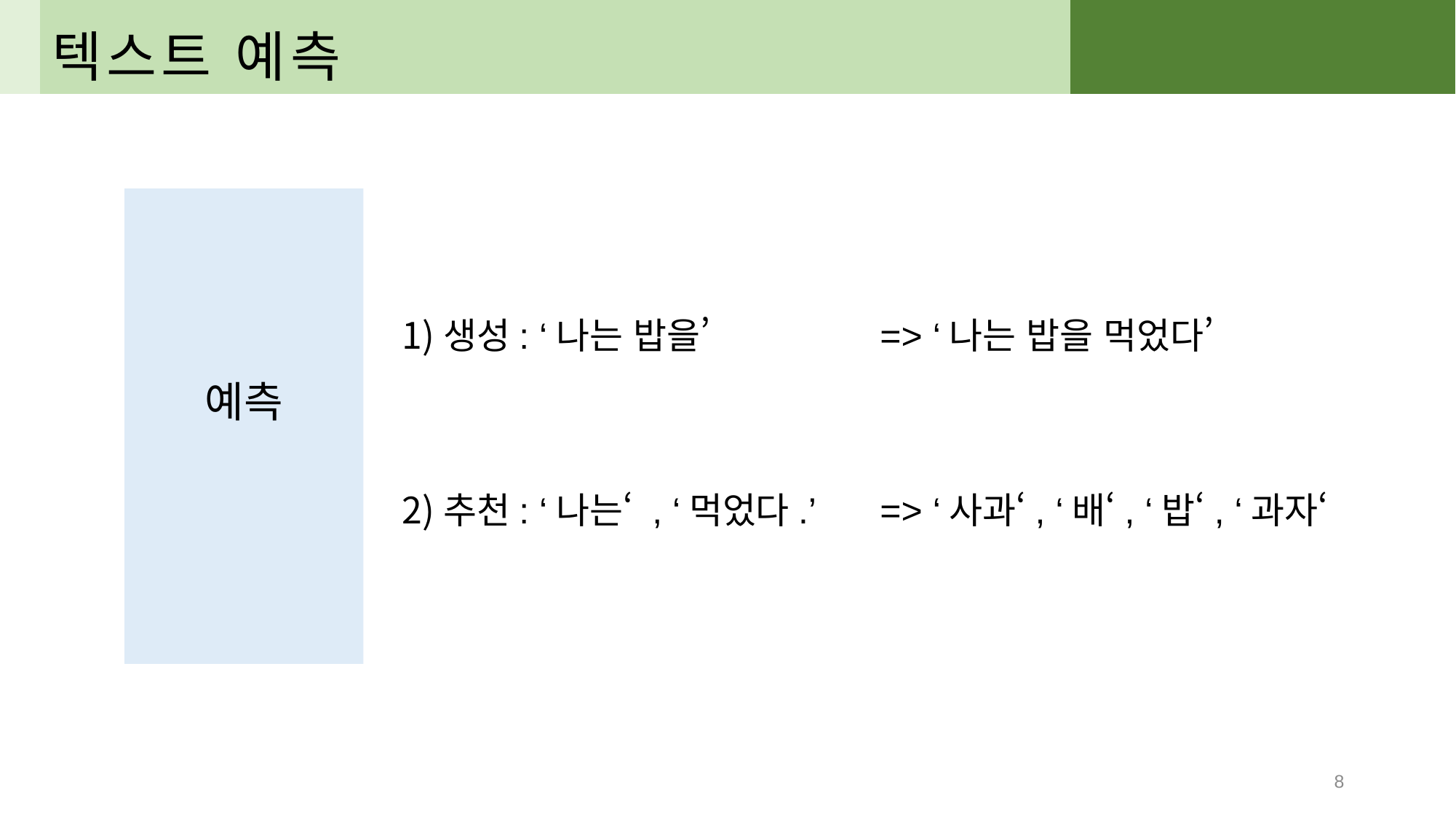

텍스트 예측

예측

생성: ‘나는 밥을’ 		=> ‘나는 밥을 먹었다’

추천: ‘나는‘ , ‘먹었다.’ 	=> ‘사과‘, ‘배‘, ‘밥‘, ‘과자‘
8